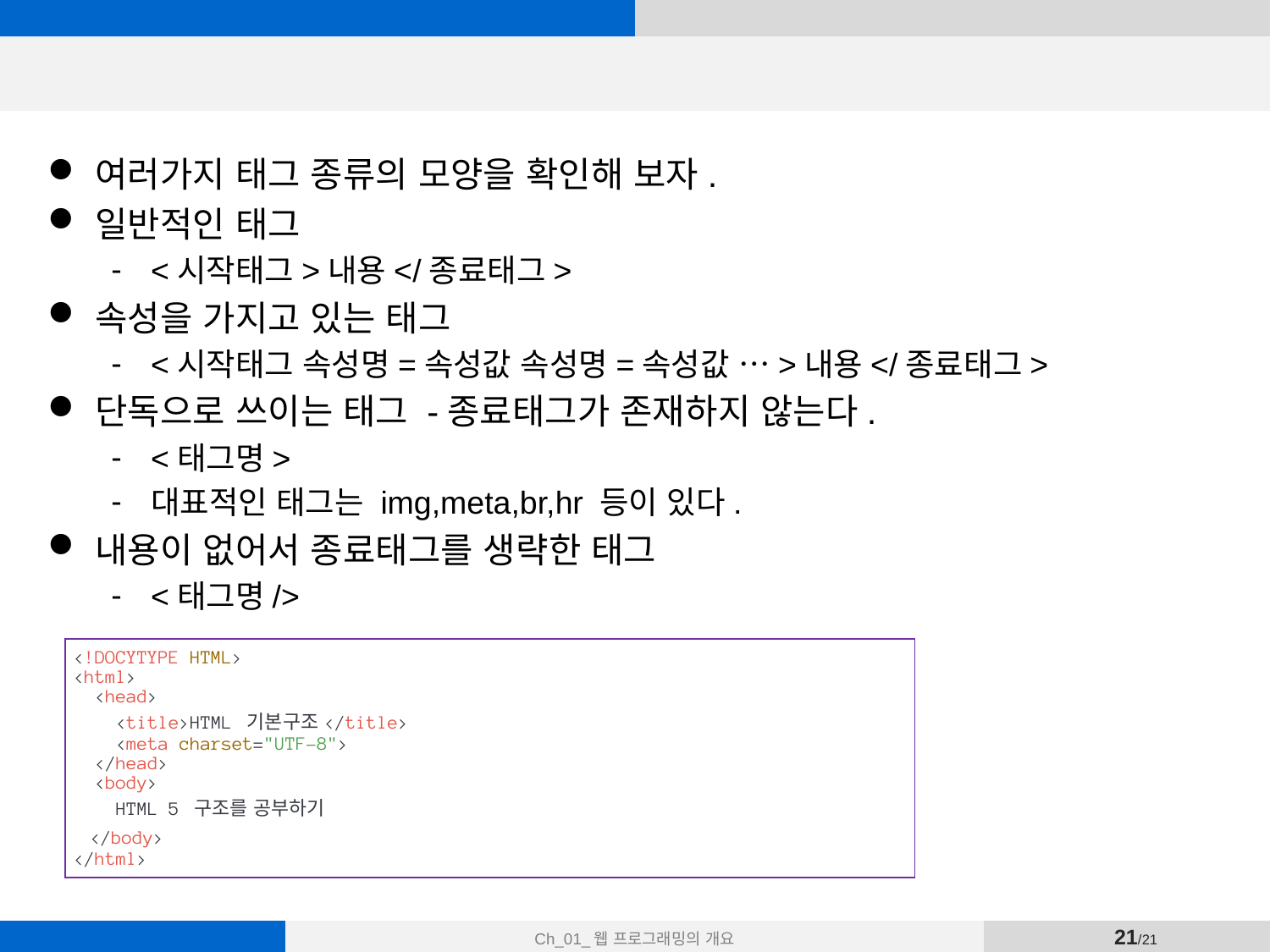

#
여러가지 태그 종류의 모양을 확인해 보자.
일반적인 태그
<시작태그>내용</종료태그>
속성을 가지고 있는 태그
<시작태그 속성명=속성값 속성명=속성값 …>내용</종료태그>
단독으로 쓰이는 태그 -종료태그가 존재하지 않는다.
<태그명>
대표적인 태그는 img,meta,br,hr 등이 있다.
내용이 없어서 종료태그를 생략한 태그
<태그명/>

| <!DOCYTYPE HTML>  <html>   <head>     <title>HTML 기본구조</title>     <meta charset="UTF-8">   </head>   <body>     HTML 5 구조를 공부하기   </body> </html> |
| --- |